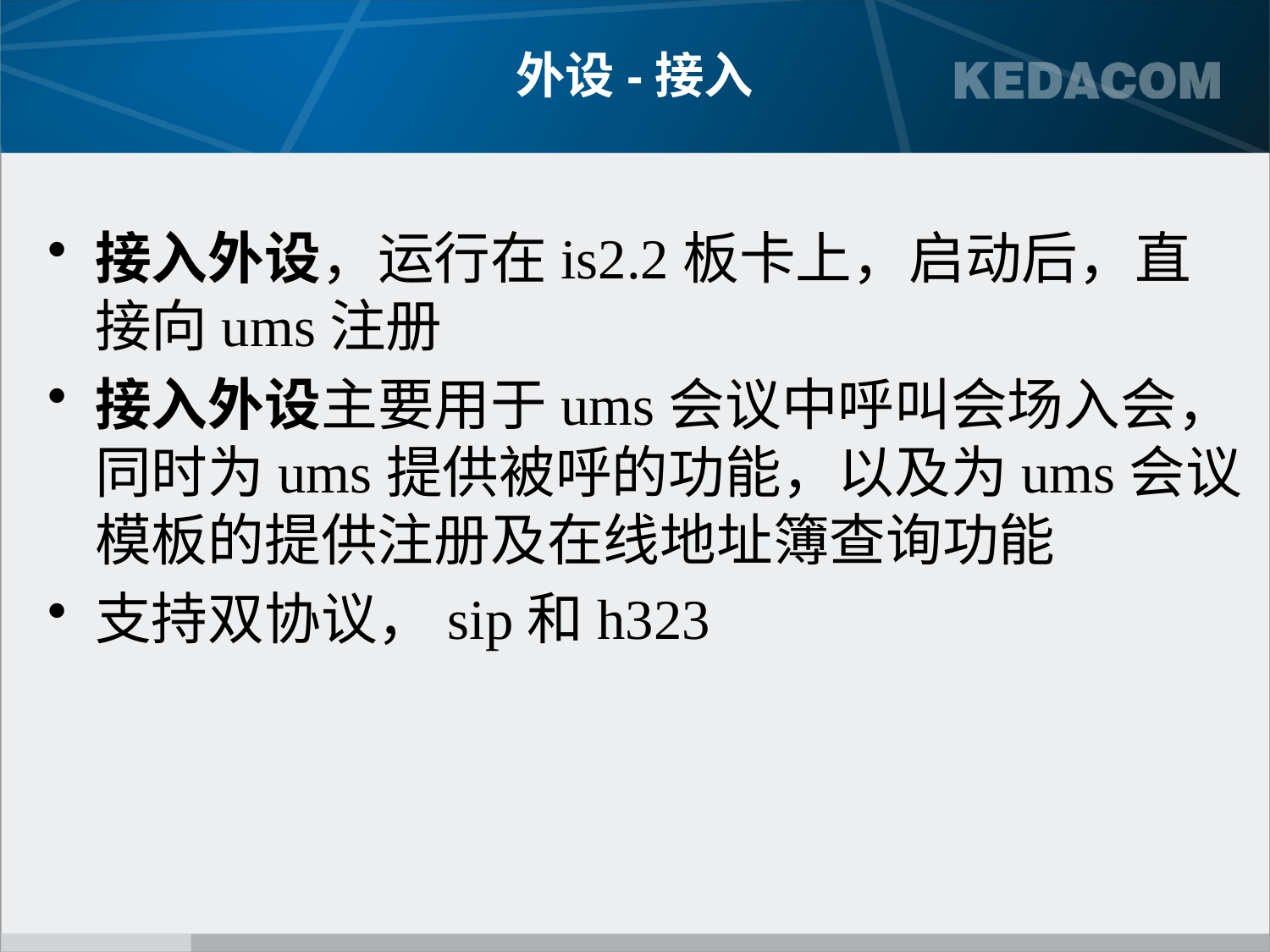

# 外设-接入
接入外设，运行在is2.2板卡上，启动后，直接向ums注册
接入外设主要用于ums会议中呼叫会场入会，同时为ums提供被呼的功能，以及为ums会议模板的提供注册及在线地址簿查询功能
支持双协议，sip和h323